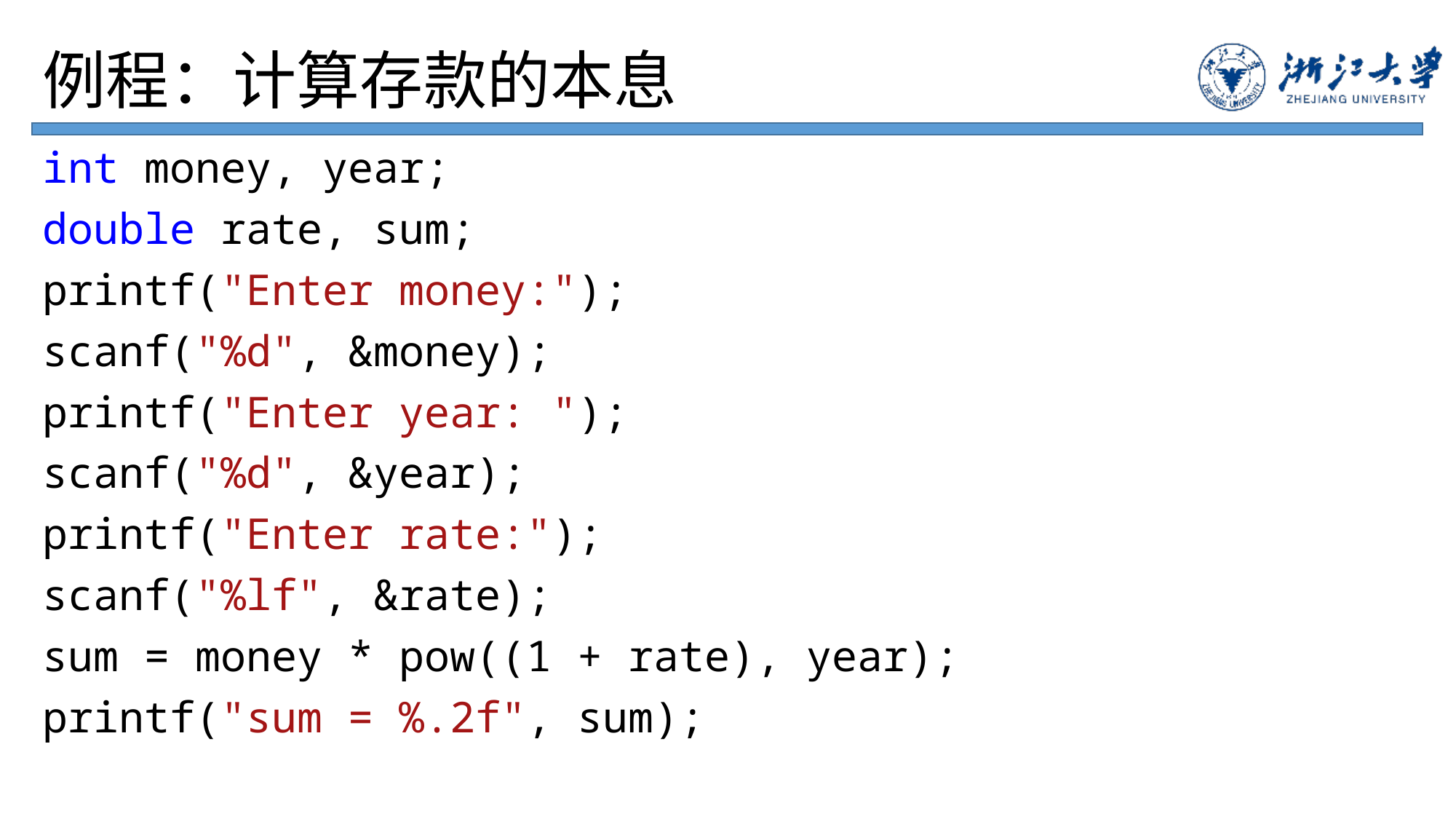

# 例程：计算存款的本息
int money, year;
double rate, sum;
printf("Enter money:");
scanf("%d", &money);
printf("Enter year: ");
scanf("%d", &year);
printf("Enter rate:");
scanf("%lf", &rate);
sum = money * pow((1 + rate), year);
printf("sum = %.2f", sum);
42